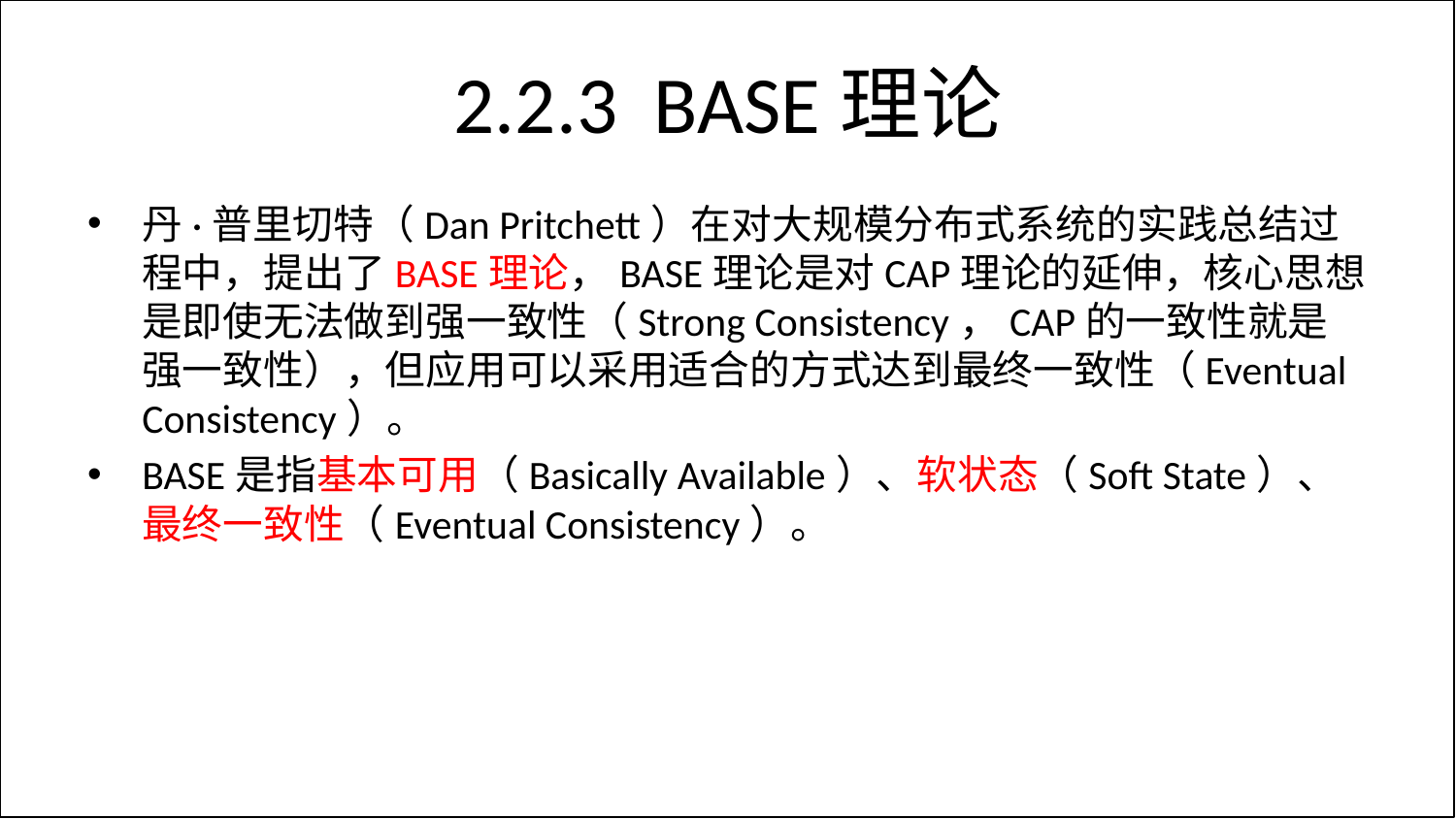

# 2.2.3  BASE理论
丹·普里切特（Dan Pritchett）在对大规模分布式系统的实践总结过程中，提出了BASE理论，BASE理论是对CAP理论的延伸，核心思想是即使无法做到强一致性（Strong Consistency，CAP的一致性就是强一致性），但应用可以采用适合的方式达到最终一致性（Eventual Consistency）。
BASE是指基本可用（Basically Available）、软状态（Soft State）、最终一致性（Eventual Consistency）。